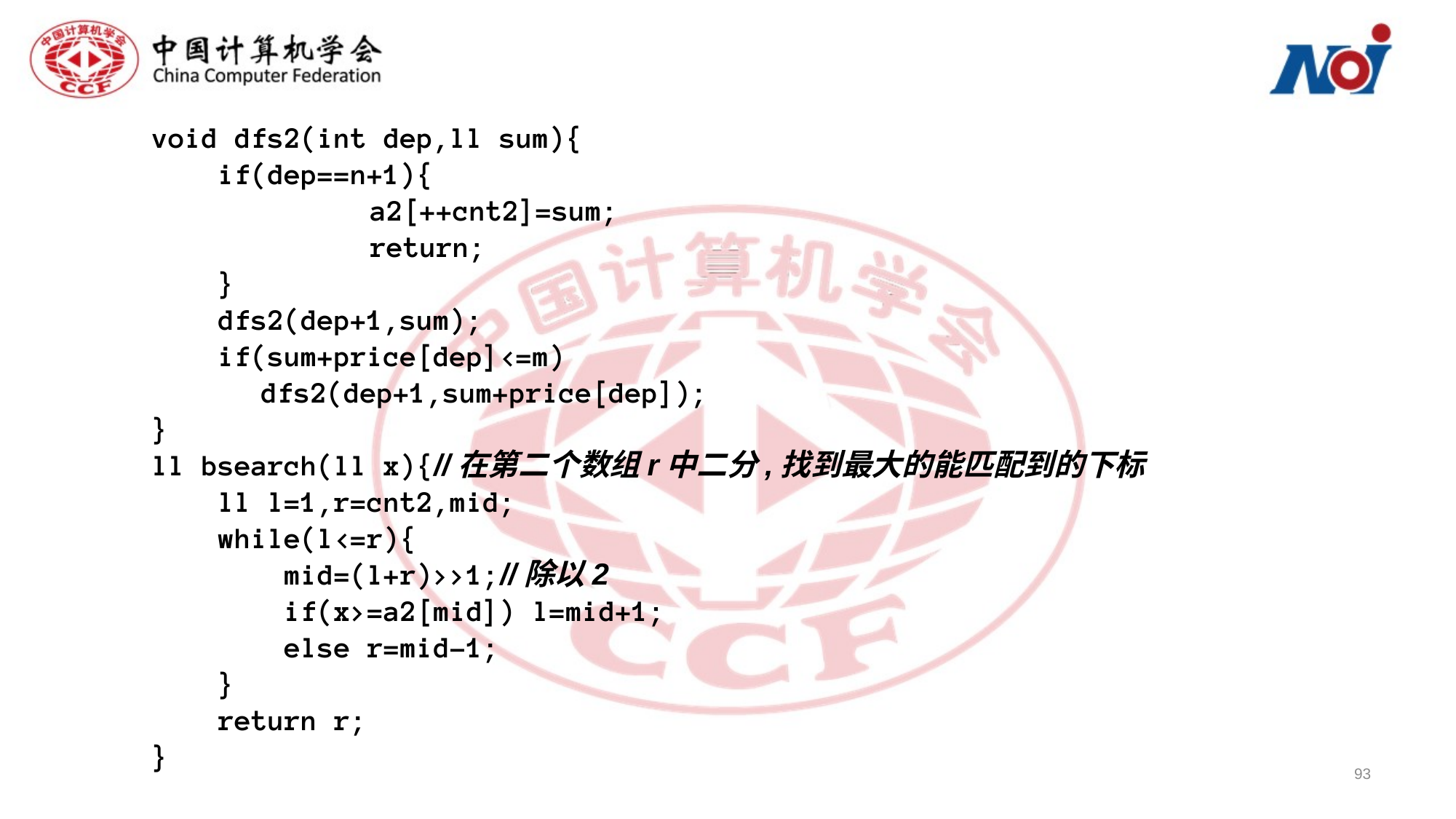

void dfs2(int dep,ll sum){
    if(dep==n+1){
		a2[++cnt2]=sum;
		return;
    }
    dfs2(dep+1,sum);
    if(sum+price[dep]<=m)
    	dfs2(dep+1,sum+price[dep]);
}
ll bsearch(ll x){//在第二个数组r中二分,找到最大的能匹配到的下标
    ll l=1,r=cnt2,mid;
    while(l<=r){
        mid=(l+r)>>1;//除以2
        if(x>=a2[mid]) l=mid+1;
        else r=mid-1;
    }
    return r;
}
93